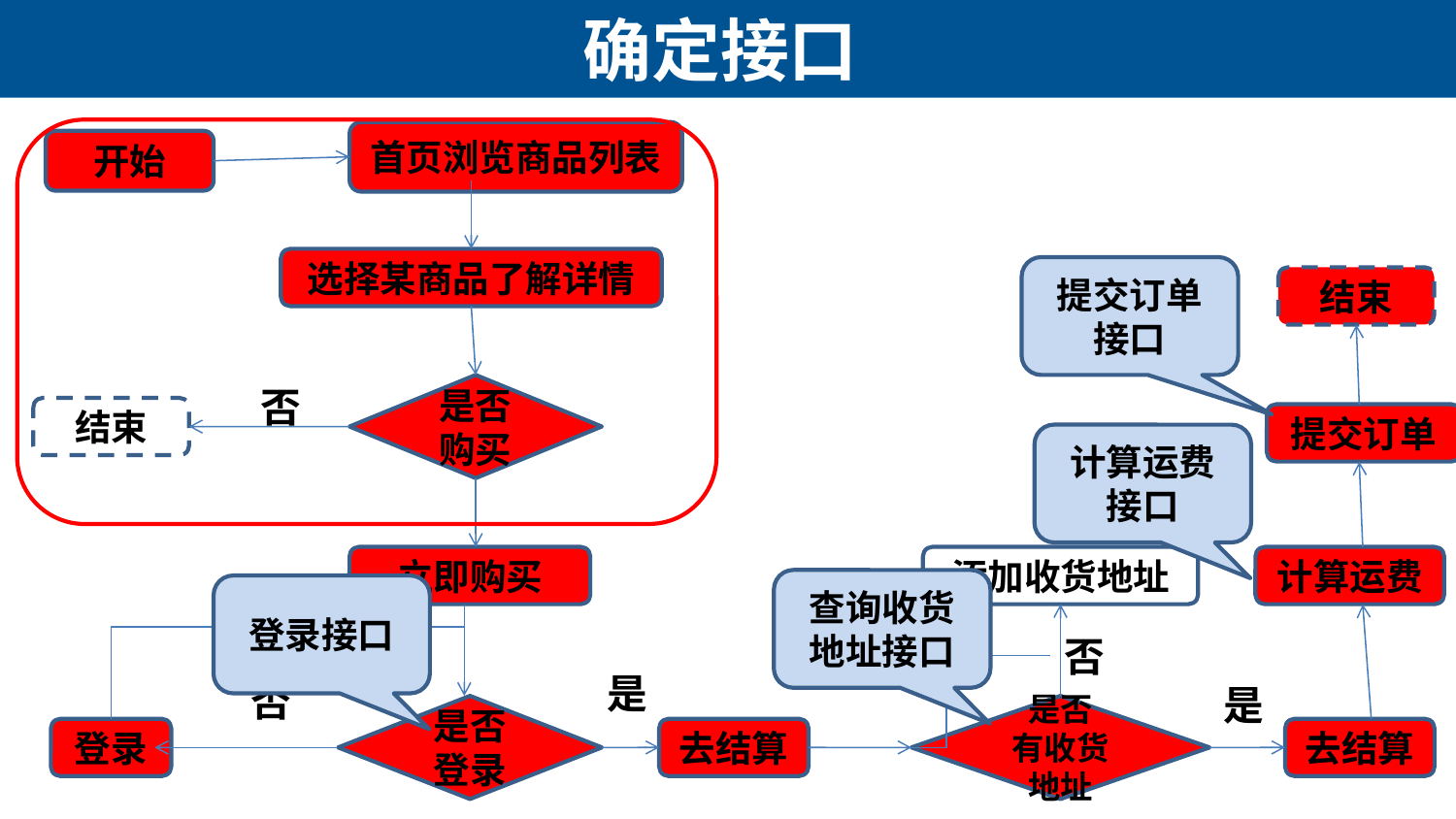

# 确定接口

首页浏览商品列表
开始
选择某商品了解详情
提交订单接口
结束
否
是否
购买
结束
提交订单
计算运费接口
立即购买
添加收货地址
计算运费
查询收货地址接口
登录接口
否
是
否
是
是否
登录
是否
有收货地址
登录
去结算
去结算